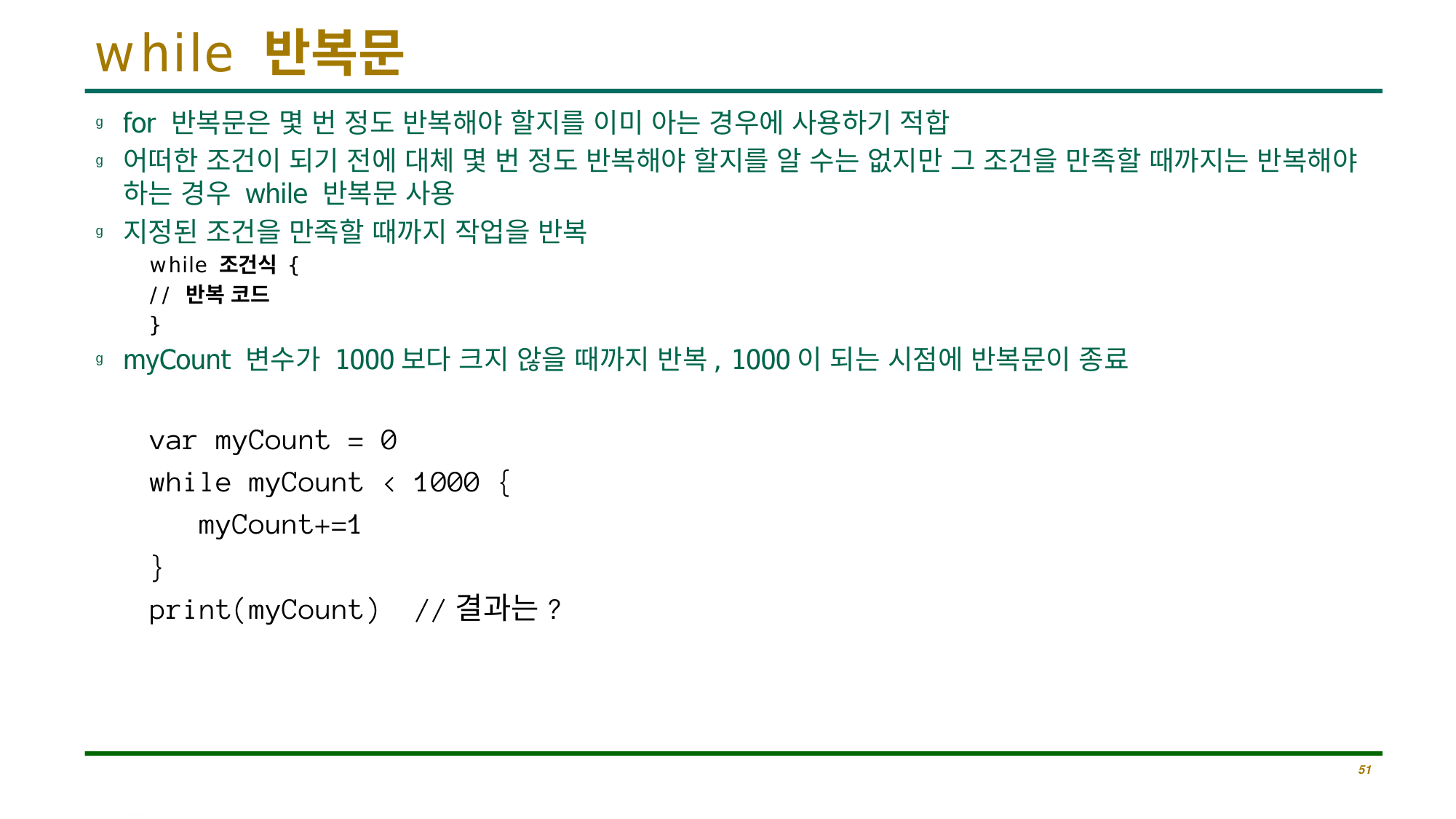

# while 반복문
for 반복문은 몇 번 정도 반복해야 할지를 이미 아는 경우에 사용하기 적합
어떠한 조건이 되기 전에 대체 몇 번 정도 반복해야 할지를 알 수는 없지만 그 조건을 만족할 때까지는 반복해야 하는 경우 while 반복문 사용
지정된 조건을 만족할 때까지 작업을 반복
while 조건식 {
// 반복 코드
}
myCount 변수가 1000보다 크지 않을 때까지 반복, 1000이 되는 시점에 반복문이 종료

var myCount = 0
while myCount < 1000 {
   myCount+=1
}
print(myCount)  //결과는?